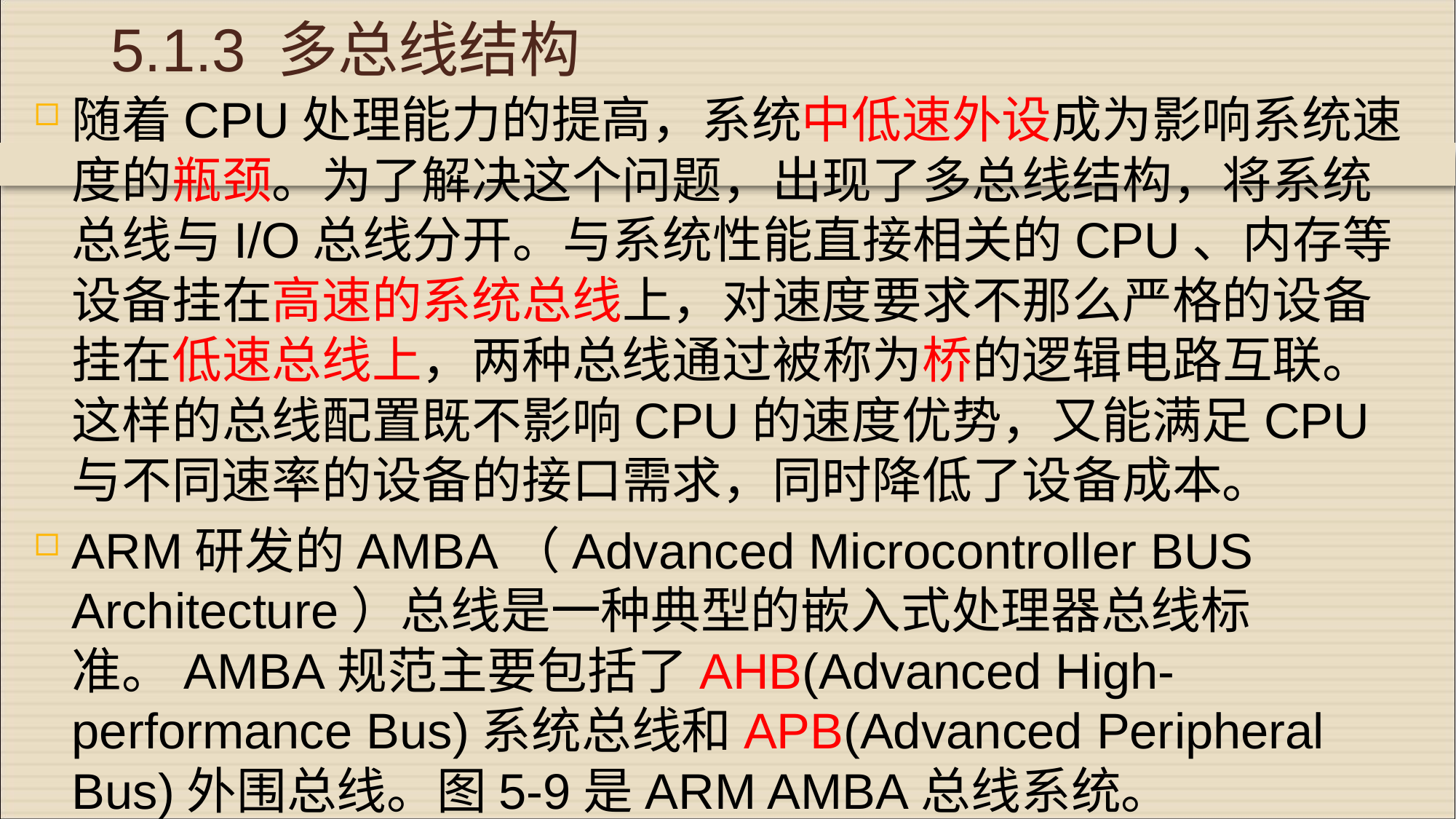

# 5.1.3 多总线结构
随着CPU处理能力的提高，系统中低速外设成为影响系统速度的瓶颈。为了解决这个问题，出现了多总线结构，将系统总线与I/O总线分开。与系统性能直接相关的CPU、内存等设备挂在高速的系统总线上，对速度要求不那么严格的设备挂在低速总线上，两种总线通过被称为桥的逻辑电路互联。这样的总线配置既不影响CPU的速度优势，又能满足CPU与不同速率的设备的接口需求，同时降低了设备成本。
ARM研发的AMBA（Advanced Microcontroller BUS Architecture）总线是一种典型的嵌入式处理器总线标准。AMBA规范主要包括了AHB(Advanced High-performance Bus)系统总线和APB(Advanced Peripheral Bus)外围总线。图5-9是ARM AMBA总线系统。